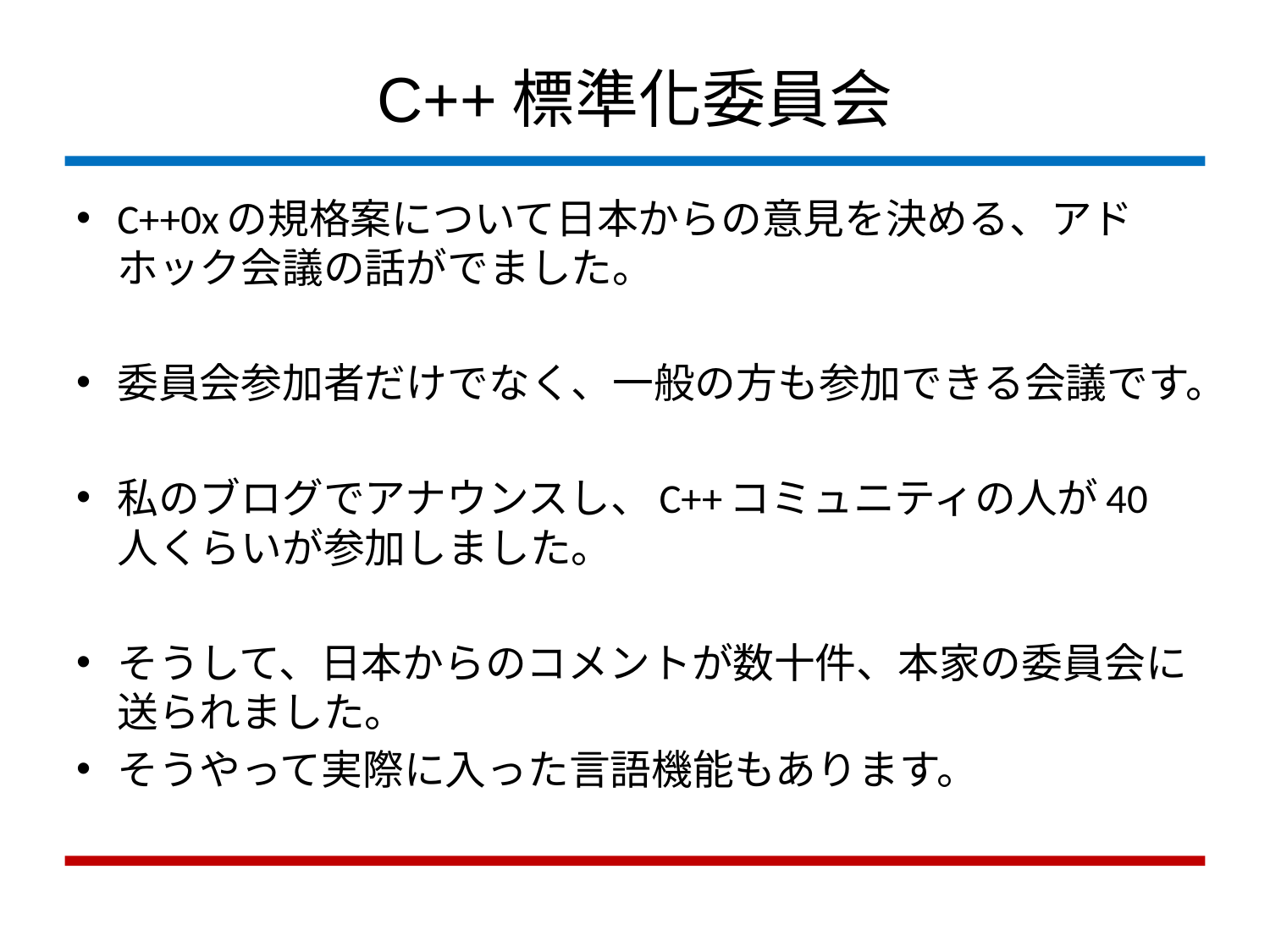

# C++標準化委員会
C++0xの規格案について日本からの意見を決める、アドホック会議の話がでました。

委員会参加者だけでなく、一般の方も参加できる会議です。

私のブログでアナウンスし、C++コミュニティの人が40人くらいが参加しました。

そうして、日本からのコメントが数十件、本家の委員会に送られました。
そうやって実際に入った言語機能もあります。